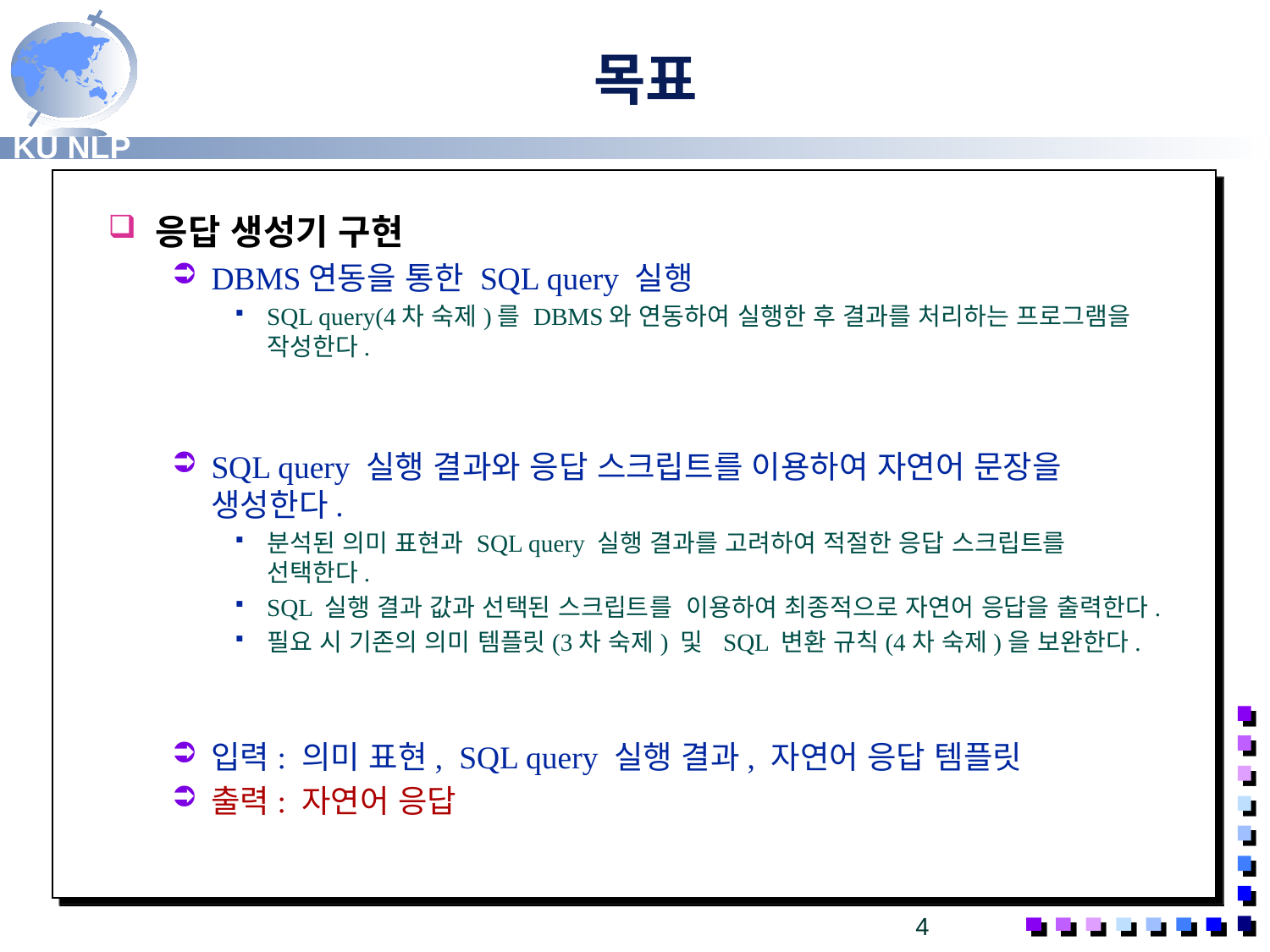

목표
응답 생성기 구현
DBMS연동을 통한 SQL query 실행
SQL query(4차 숙제)를 DBMS와 연동하여 실행한 후 결과를 처리하는 프로그램을 작성한다.

SQL query 실행 결과와 응답 스크립트를 이용하여 자연어 문장을 생성한다.
분석된 의미 표현과 SQL query 실행 결과를 고려하여 적절한 응답 스크립트를 선택한다.
SQL 실행 결과 값과 선택된 스크립트를  이용하여 최종적으로 자연어 응답을 출력한다.
필요 시 기존의 의미 템플릿(3차 숙제) 및  SQL 변환 규칙(4차 숙제)을 보완한다.

입력: 의미 표현,  SQL query 실행 결과, 자연어 응답 템플릿
출력: 자연어 응답
4